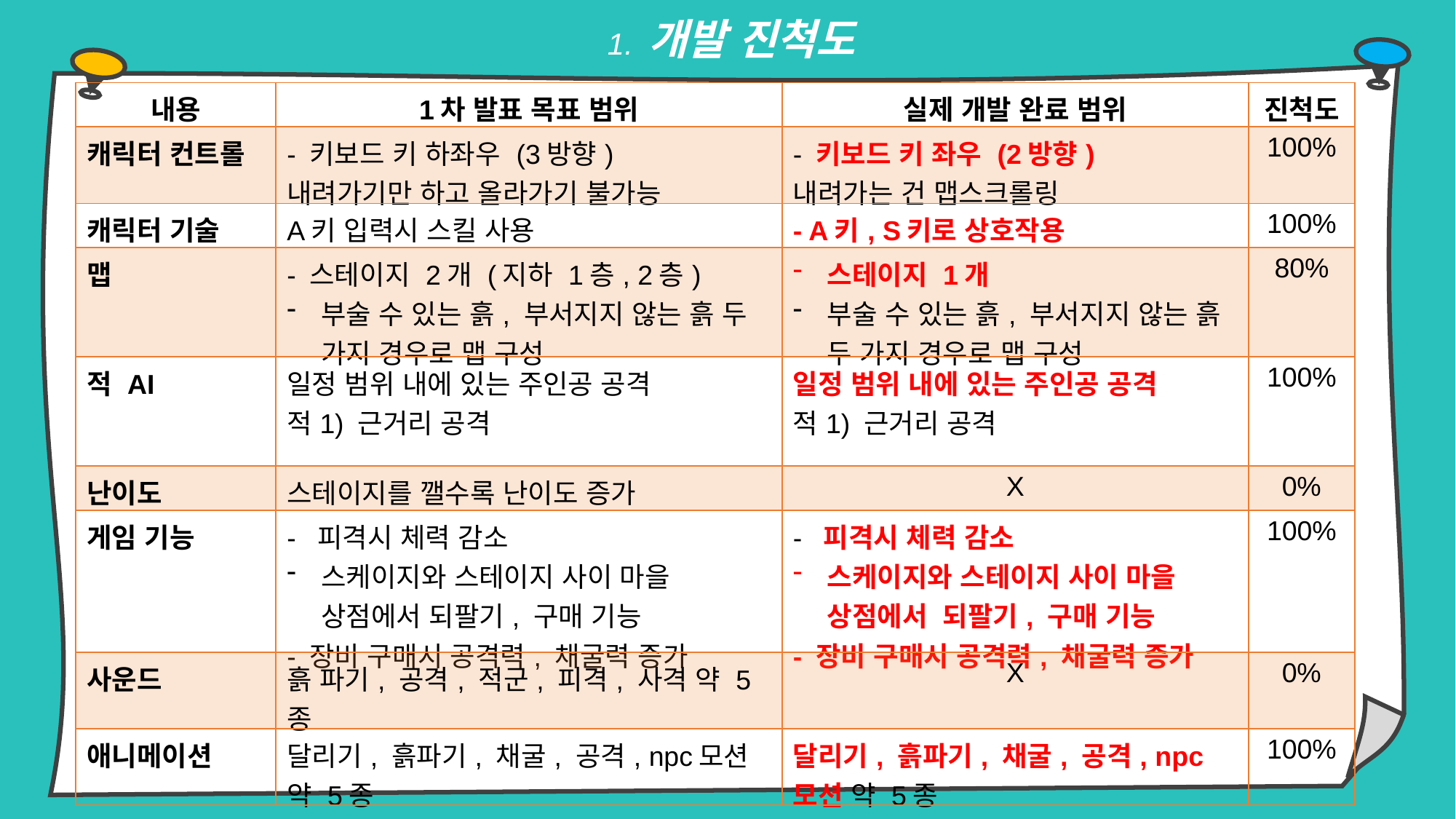

1. 개발 진척도

| 내용 | 1차 발표 목표 범위 | 실제 개발 완료 범위 | 진척도 |
| --- | --- | --- | --- |
| 캐릭터 컨트롤 | - 키보드 키 하좌우 (3방향) 내려가기만 하고 올라가기 불가능 | - 키보드 키 좌우 (2방향) 내려가는 건 맵스크롤링 | 100% |
| 캐릭터 기술 | A키 입력시 스킬 사용 | - A키, S키로 상호작용 | 100% |
| 맵 | - 스테이지 2개 (지하 1층, 2층) 부술 수 있는 흙, 부서지지 않는 흙 두 가지 경우로 맵 구성 | 스테이지 1개 부술 수 있는 흙, 부서지지 않는 흙 두 가지 경우로 맵 구성 | 80% |
| 적 AI | 일정 범위 내에 있는 주인공 공격 적1) 근거리 공격 | 일정 범위 내에 있는 주인공 공격 적1) 근거리 공격 | 100% |
| 난이도 | 스테이지를 깰수록 난이도 증가 | X | 0% |
| 게임 기능 | - 피격시 체력 감소 스케이지와 스테이지 사이 마을 상점에서 되팔기, 구매 기능 - 장비 구매시 공격력, 채굴력 증가 | - 피격시 체력 감소 스케이지와 스테이지 사이 마을 상점에서 되팔기, 구매 기능 - 장비 구매시 공격력, 채굴력 증가 | 100% |
| 사운드 | 흙 파기, 공격, 적군, 피격, 사격 약 5종 | X | 0% |
| 애니메이션 | 달리기, 흙파기, 채굴, 공격, npc모션 약 5종 | 달리기, 흙파기, 채굴, 공격, npc모션 약 5종 | 100% |